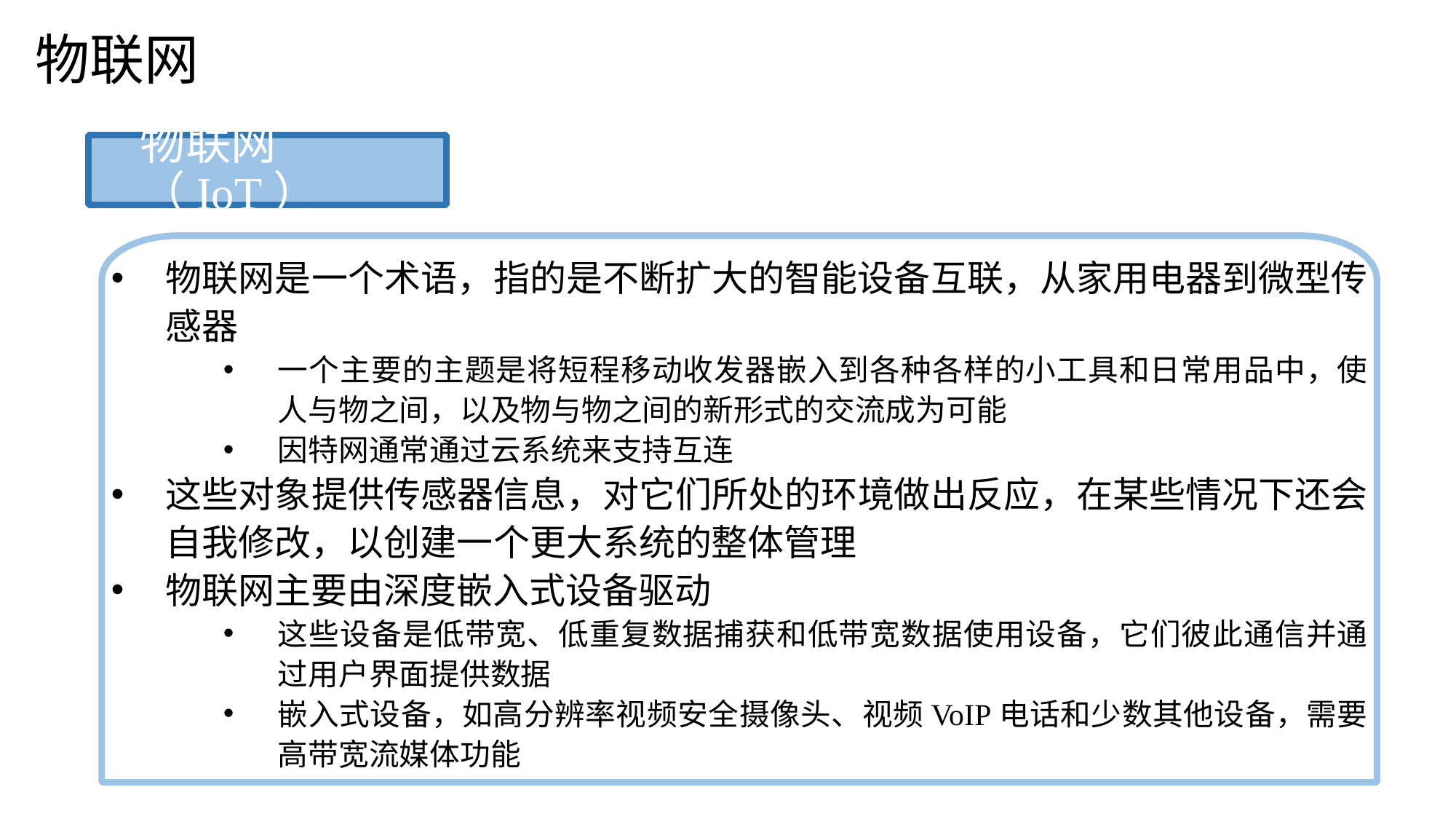

物联网

物联网（IoT）
物联网是一个术语，指的是不断扩大的智能设备互联，从家用电器到微型传感器
一个主要的主题是将短程移动收发器嵌入到各种各样的小工具和日常用品中，使人与物之间，以及物与物之间的新形式的交流成为可能
因特网通常通过云系统来支持互连
这些对象提供传感器信息，对它们所处的环境做出反应，在某些情况下还会自我修改，以创建一个更大系统的整体管理
物联网主要由深度嵌入式设备驱动
这些设备是低带宽、低重复数据捕获和低带宽数据使用设备，它们彼此通信并通过用户界面提供数据
嵌入式设备，如高分辨率视频安全摄像头、视频VoIP电话和少数其他设备，需要高带宽流媒体功能